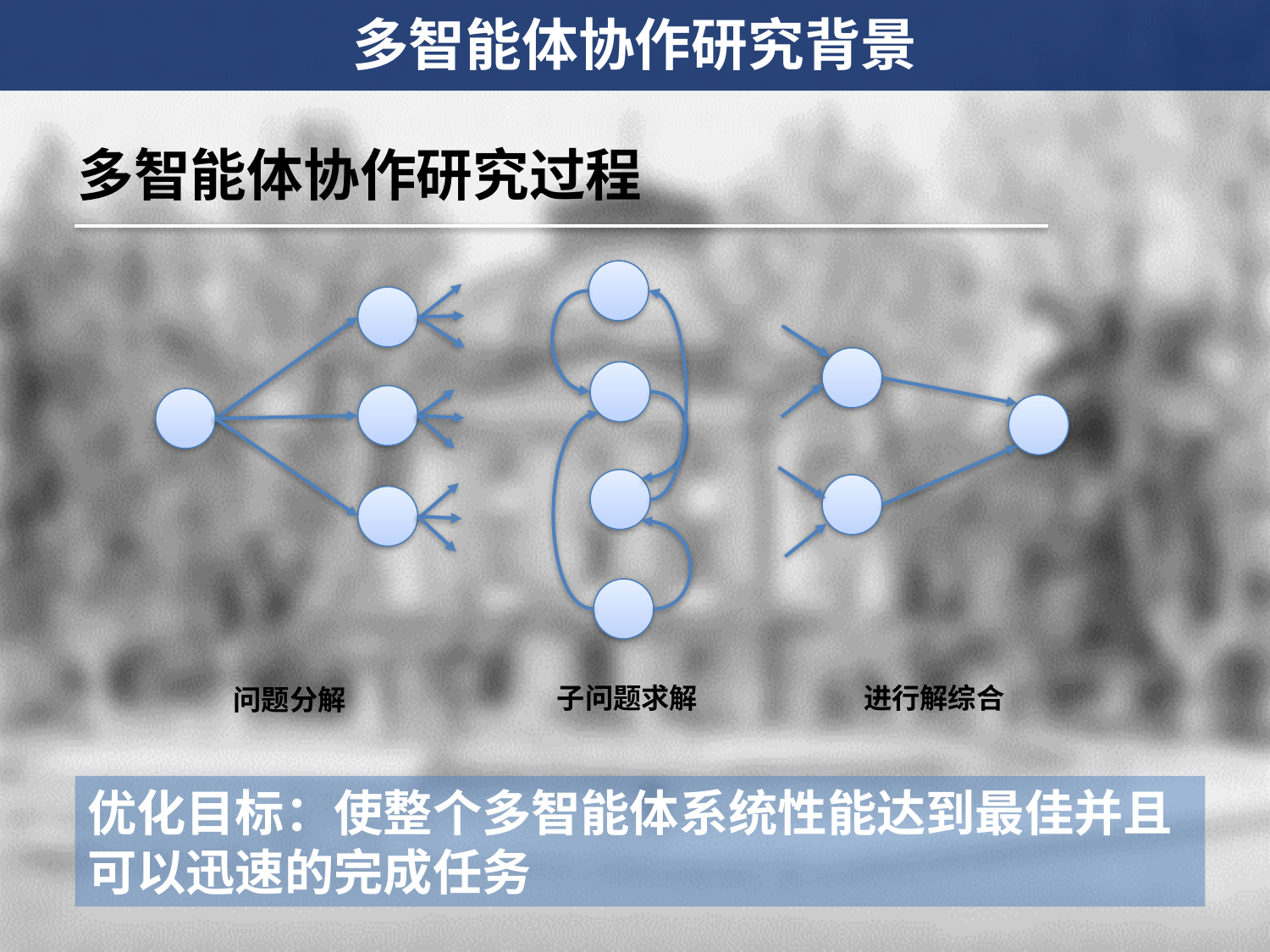

多智能体协作研究背景
多智能体协作研究过程

子问题求解
进行解综合
问题分解
优化目标：使整个多智能体系统性能达到最佳并且可以迅速的完成任务